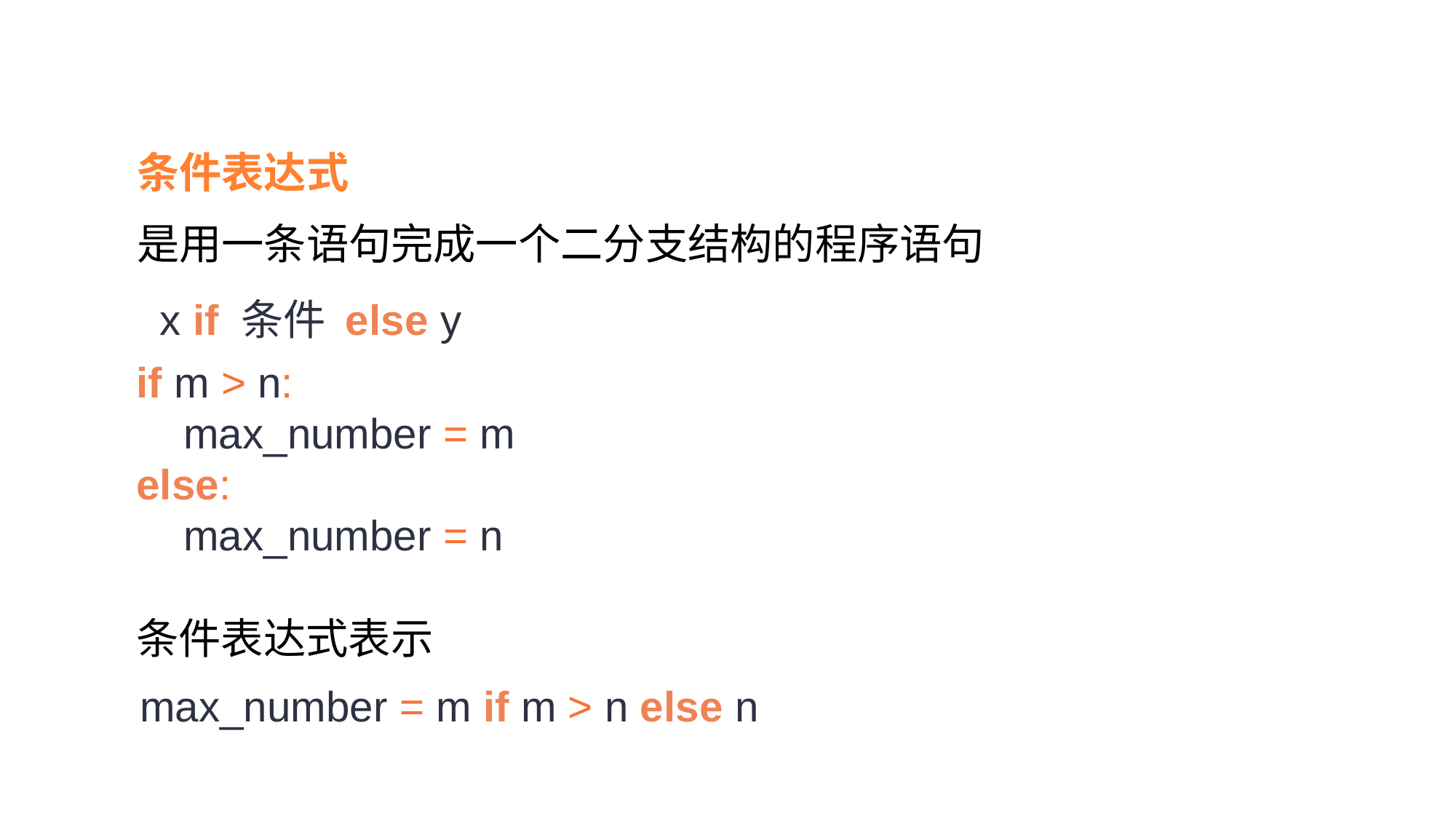

条件表达式
是用一条语句完成一个二分支结构的程序语句
  x if 条件 else y
if m > n:
    max_number = m
else:
    max_number = n
条件表达式表示
max_number = m if m > n else n